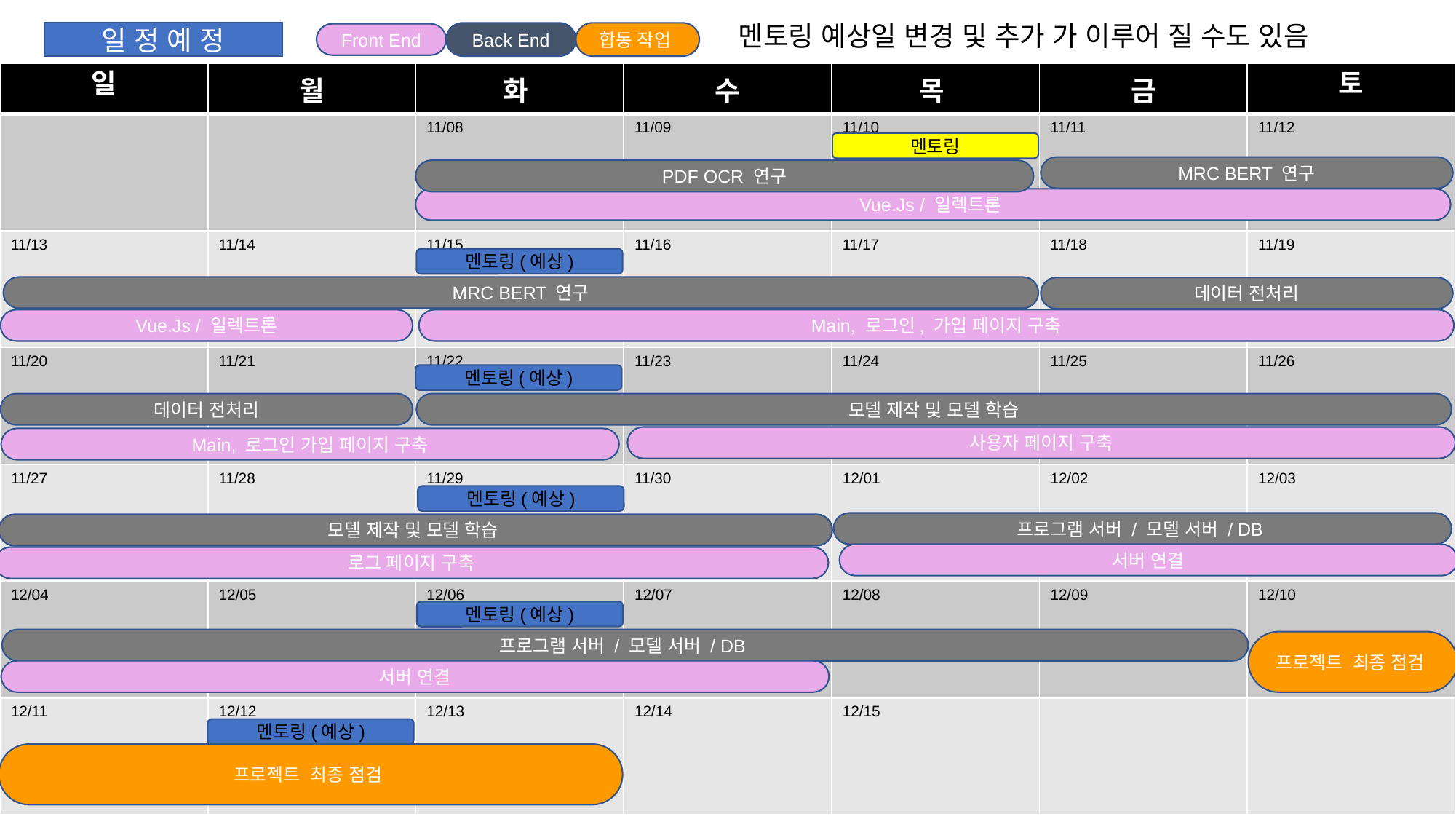

멘토링 예상일 변경 및 추가 가 이루어 질 수도 있음
Back End
일 정 예 정
합동 작업
Front End
| 일 | 월 | 화 | 수 | 목 | 금 | 토 |
| --- | --- | --- | --- | --- | --- | --- |
|  |  | 11/08 | 11/09 | 11/10 | 11/11 | 11/12 |
| 11/13 | 11/14 | 11/15 | 11/16 | 11/17 | 11/18 | 11/19 |
| 11/20 | 11/21 | 11/22 | 11/23 | 11/24 | 11/25 | 11/26 |
| 11/27 | 11/28 | 11/29 | 11/30 | 12/01 | 12/02 | 12/03 |
| 12/04 | 12/05 | 12/06 | 12/07 | 12/08 | 12/09 | 12/10 |
| 12/11 | 12/12 | 12/13 | 12/14 | 12/15 |  |  |
멘토링
MRC BERT 연구
PDF OCR 연구
Vue.Js / 일렉트론
멘토링(예상)
MRC BERT 연구
데이터 전처리
Vue.Js / 일렉트론
Main, 로그인, 가입 페이지 구축
멘토링(예상)
데이터 전처리
모델 제작 및 모델 학습
사용자 페이지 구축
Main, 로그인 가입 페이지 구축
멘토링(예상)
프로그램 서버 / 모델 서버 / DB
모델 제작 및 모델 학습
서버 연결
로그 페이지 구축
멘토링(예상)
프로그램 서버 / 모델 서버 / DB
프로젝트  최종 점검
서버 연결
멘토링(예상)
프로젝트  최종 점검